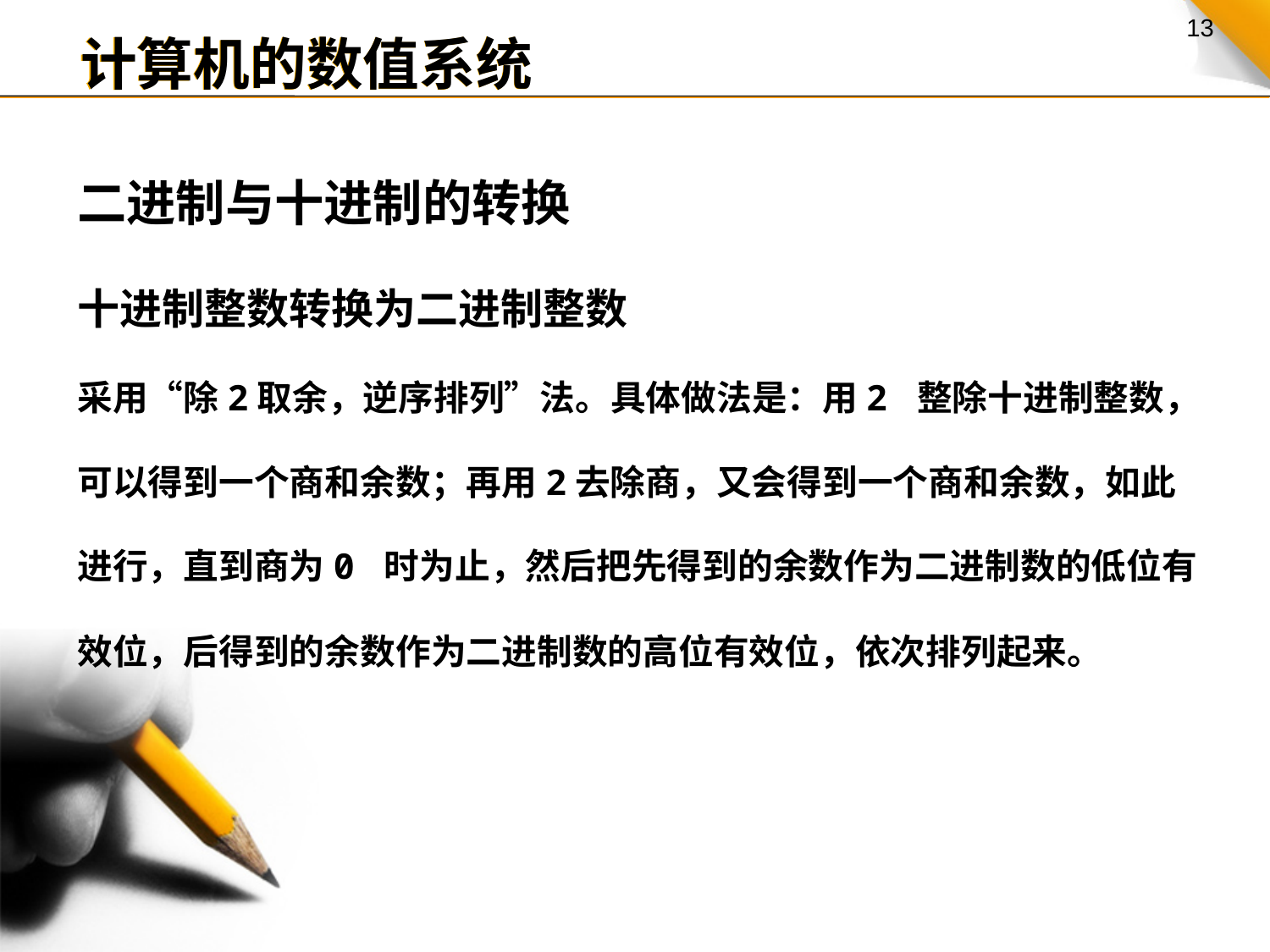

计算机的数值系统
二进制与十进制的转换
十进制整数转换为二进制整数
采用“除2取余，逆序排列”法。具体做法是：用2 整除十进制整数，可以得到一个商和余数；再用2去除商，又会得到一个商和余数，如此进行，直到商为0 时为止，然后把先得到的余数作为二进制数的低位有效位，后得到的余数作为二进制数的高位有效位，依次排列起来。